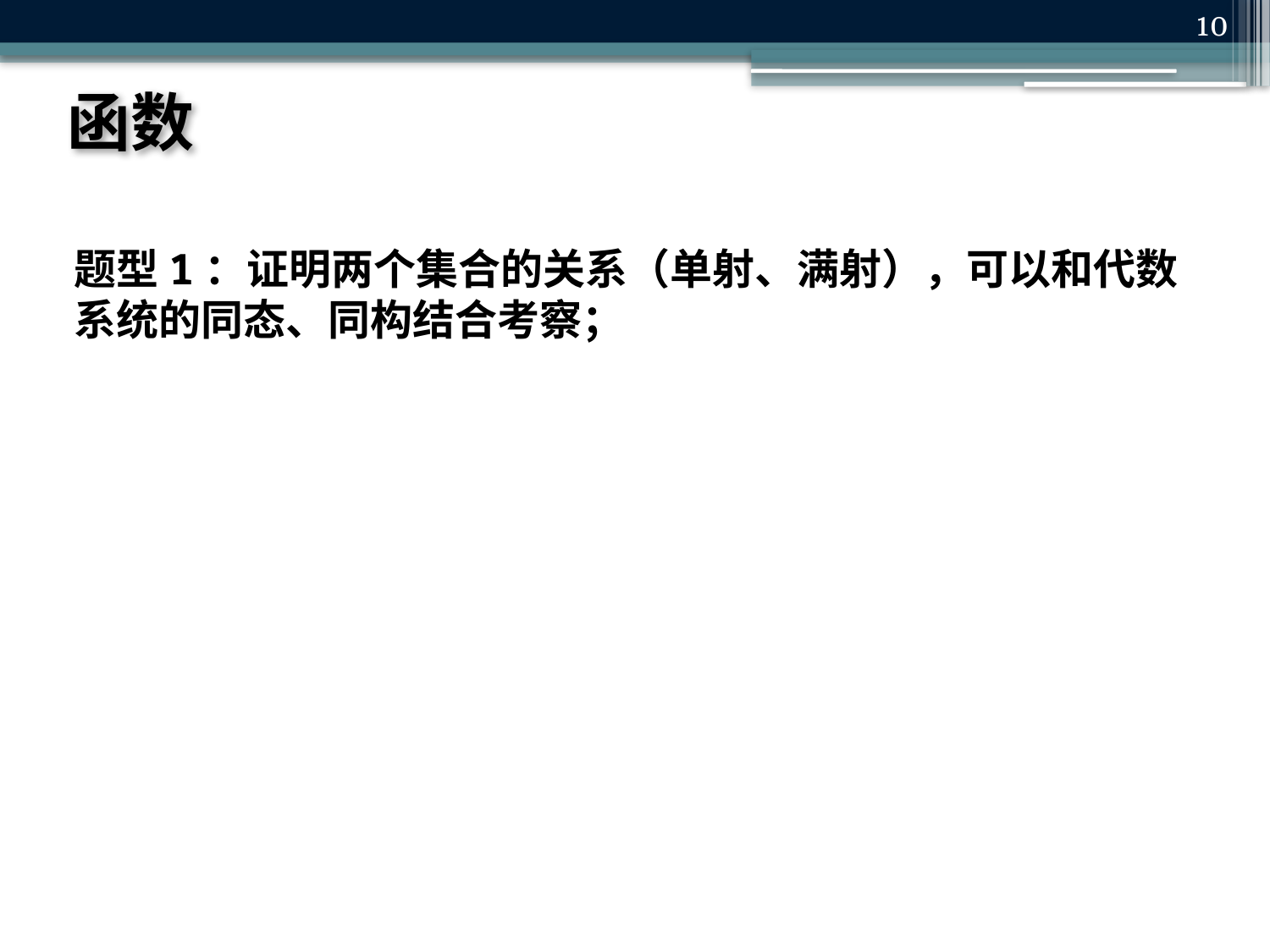

10
函数
题型1：证明两个集合的关系（单射、满射），可以和代数系统的同态、同构结合考察；